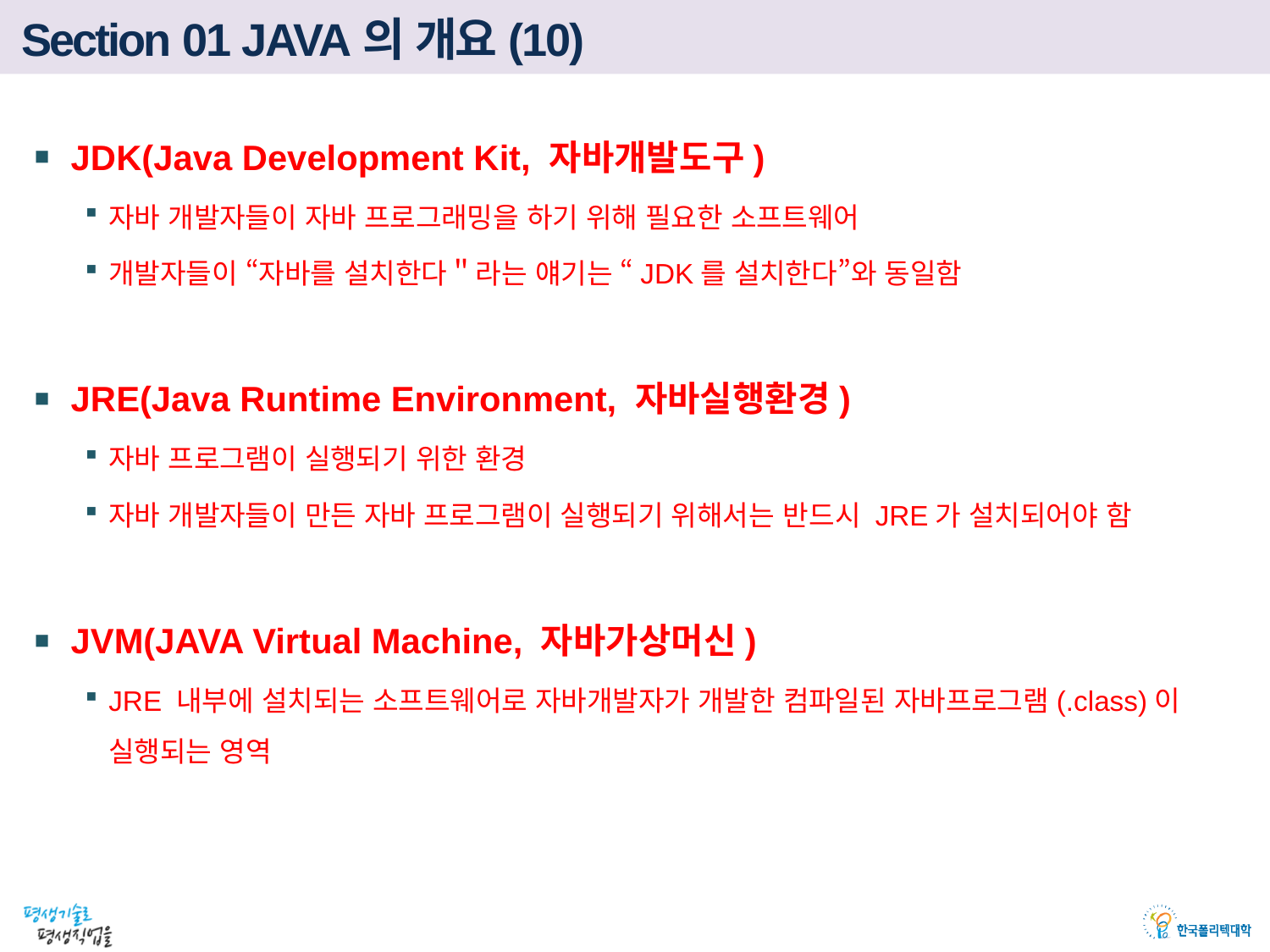

# Section 01 JAVA의 개요(10)
JDK(Java Development Kit, 자바개발도구)
자바 개발자들이 자바 프로그래밍을 하기 위해 필요한 소프트웨어
개발자들이 “자바를 설치한다＂라는 얘기는 “JDK를 설치한다”와 동일함

JRE(Java Runtime Environment, 자바실행환경)
자바 프로그램이 실행되기 위한 환경
자바 개발자들이 만든 자바 프로그램이 실행되기 위해서는 반드시 JRE가 설치되어야 함

JVM(JAVA Virtual Machine, 자바가상머신)
JRE 내부에 설치되는 소프트웨어로 자바개발자가 개발한 컴파일된 자바프로그램(.class)이 실행되는 영역